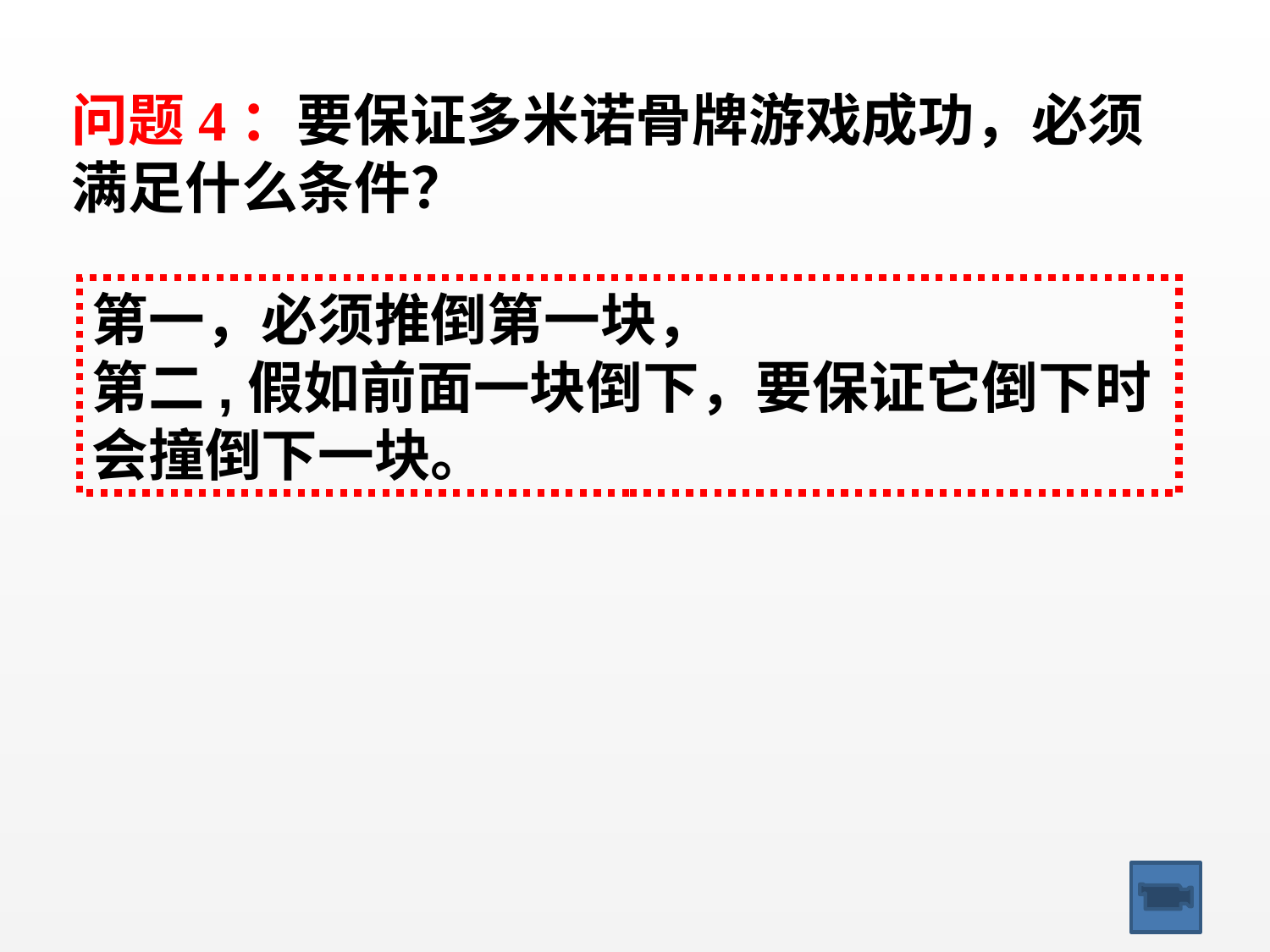

问题4：要保证多米诺骨牌游戏成功，必须满足什么条件？
第一，必须推倒第一块，
第二,假如前面一块倒下，要保证它倒下时会撞倒下一块。